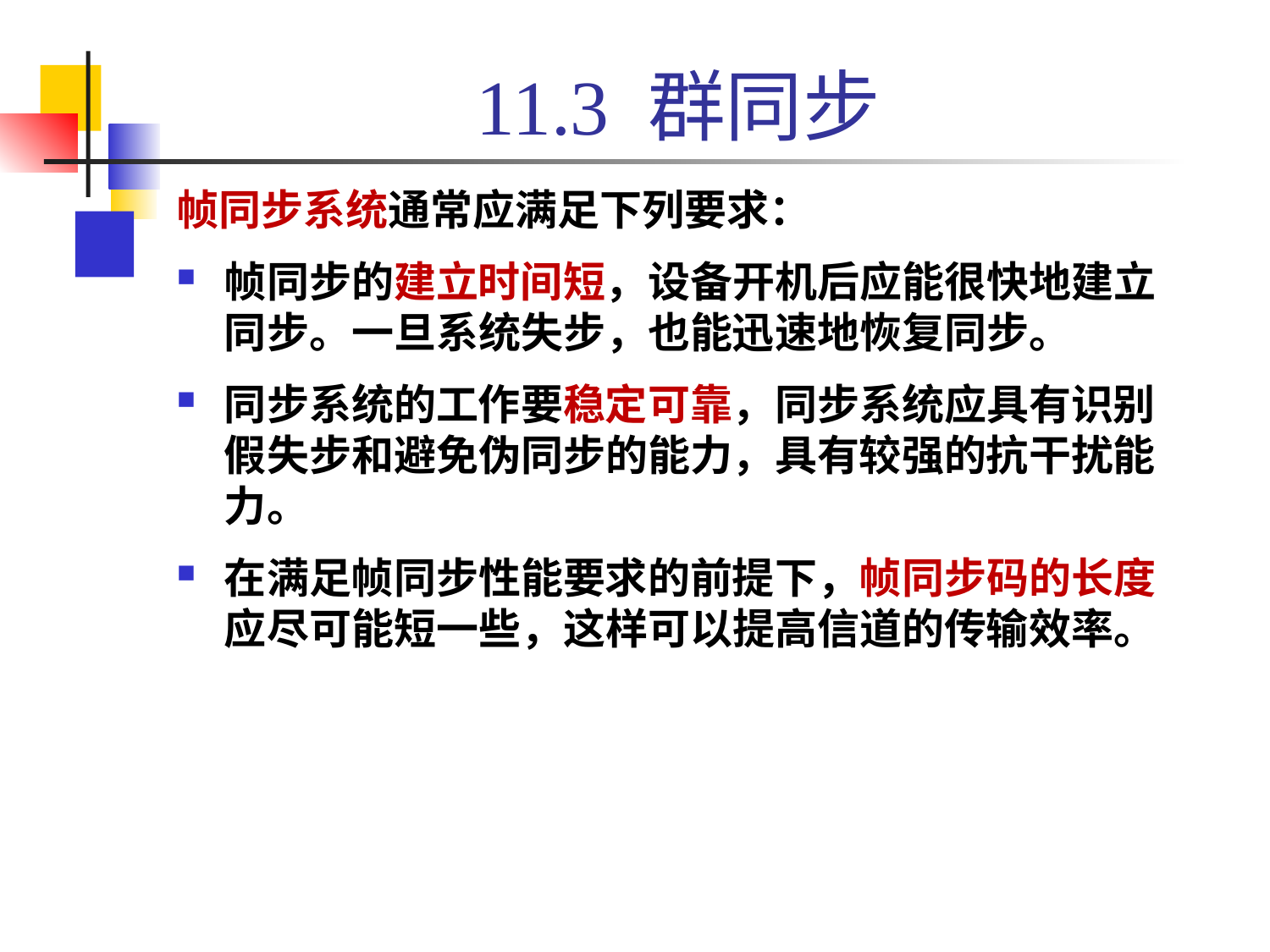

11.3 群同步
帧同步系统通常应满足下列要求：
帧同步的建立时间短，设备开机后应能很快地建立同步。一旦系统失步，也能迅速地恢复同步。
同步系统的工作要稳定可靠，同步系统应具有识别假失步和避免伪同步的能力，具有较强的抗干扰能力。
在满足帧同步性能要求的前提下，帧同步码的长度应尽可能短一些，这样可以提高信道的传输效率。